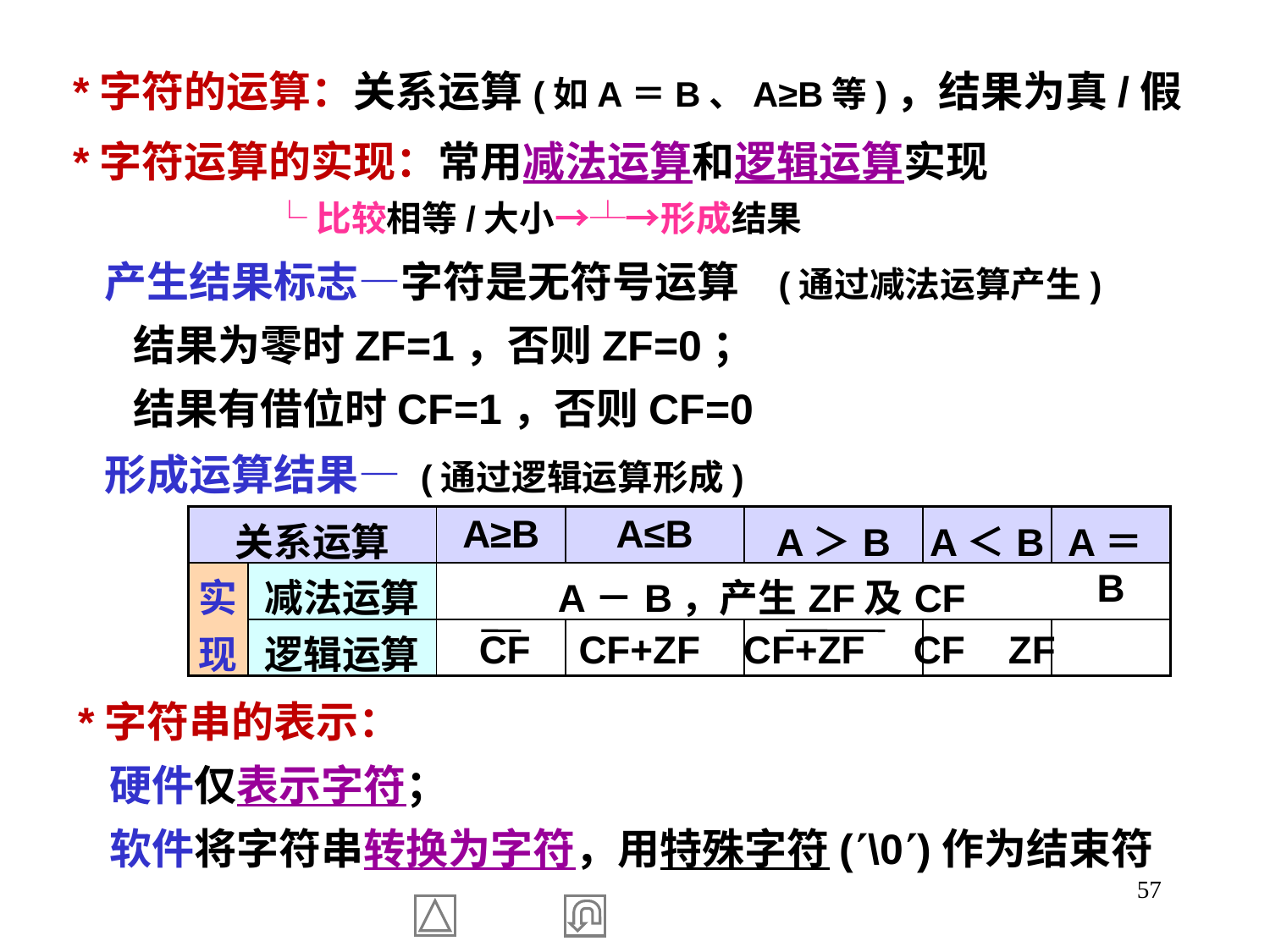

*字符的运算：关系运算(如A＝B、A≥B等)，结果为真/假
   *字符运算的实现：常用减法运算和逻辑运算实现
                              └比较相等/大小→┴→形成结果
      产生结果标志—字符是无符号运算   (通过减法运算产生)
         结果为零时ZF=1，否则ZF=0；
         结果有借位时CF=1，否则CF=0
      形成运算结果— (通过逻辑运算形成)
| 关系运算 |  | A≥B | A≤B | A＞B | A＜B | A＝B |
| --- | --- | --- | --- | --- | --- | --- |
| 实现 | 减法运算 | A－B，产生ZF及CF |  |  |  |  |
|  | 逻辑运算 |  |  |  |  |  |
CF     CF+ZF    CF+ZF     CF    ZF
   *字符串的表示：
      硬件仅表示字符；
      软件将字符串转换为字符，用特殊字符(′\0′)作为结束符
57